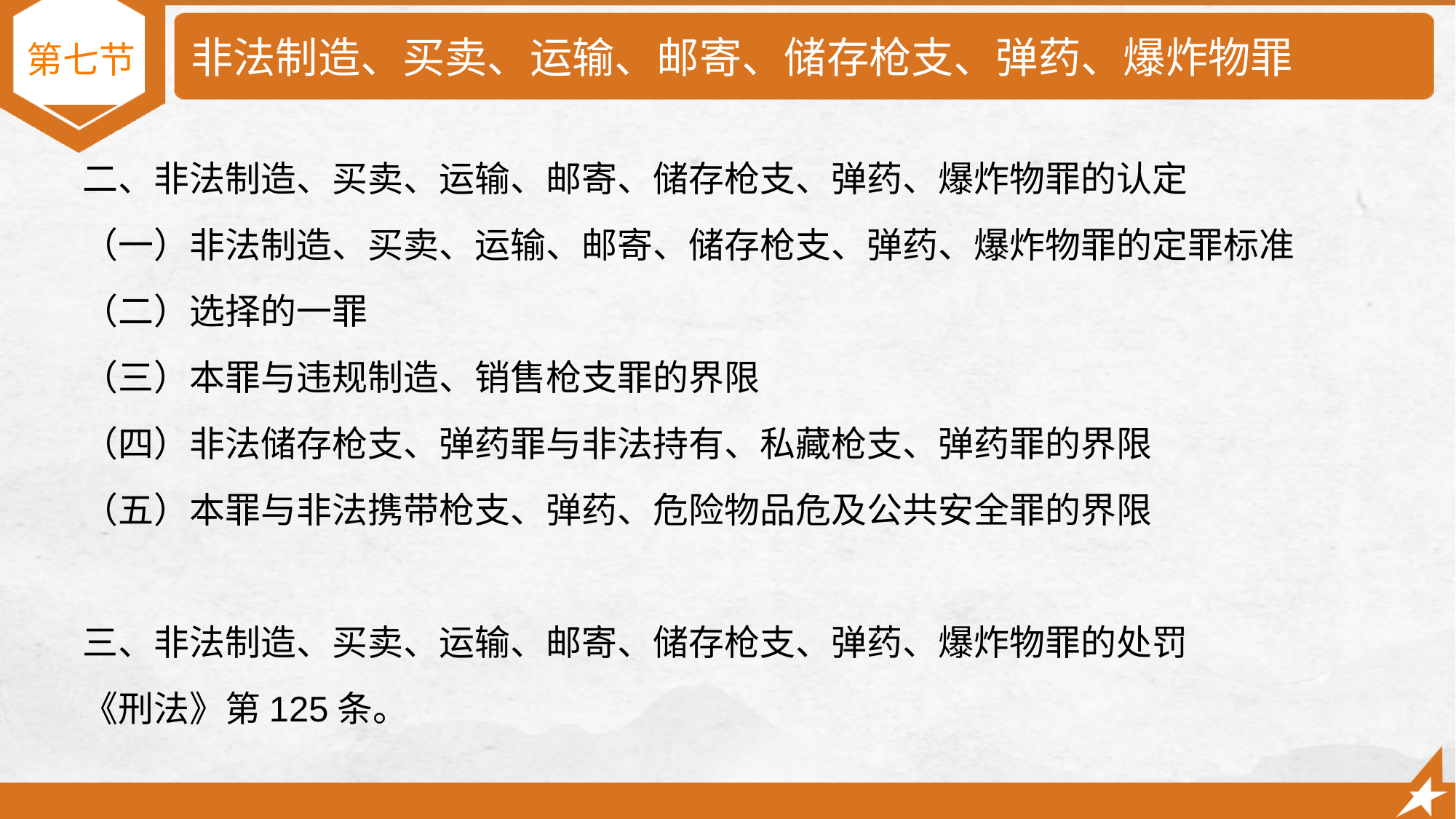

# 非法制造、买卖、运输、邮寄、储存枪支、弹药、爆炸物罪
第七节
二、非法制造、买卖、运输、邮寄、储存枪支、弹药、爆炸物罪的认定
（一）非法制造、买卖、运输、邮寄、储存枪支、弹药、爆炸物罪的定罪标准
（二）选择的一罪
（三）本罪与违规制造、销售枪支罪的界限
（四）非法储存枪支、弹药罪与非法持有、私藏枪支、弹药罪的界限
（五）本罪与非法携带枪支、弹药、危险物品危及公共安全罪的界限

三、非法制造、买卖、运输、邮寄、储存枪支、弹药、爆炸物罪的处罚
《刑法》第125条。